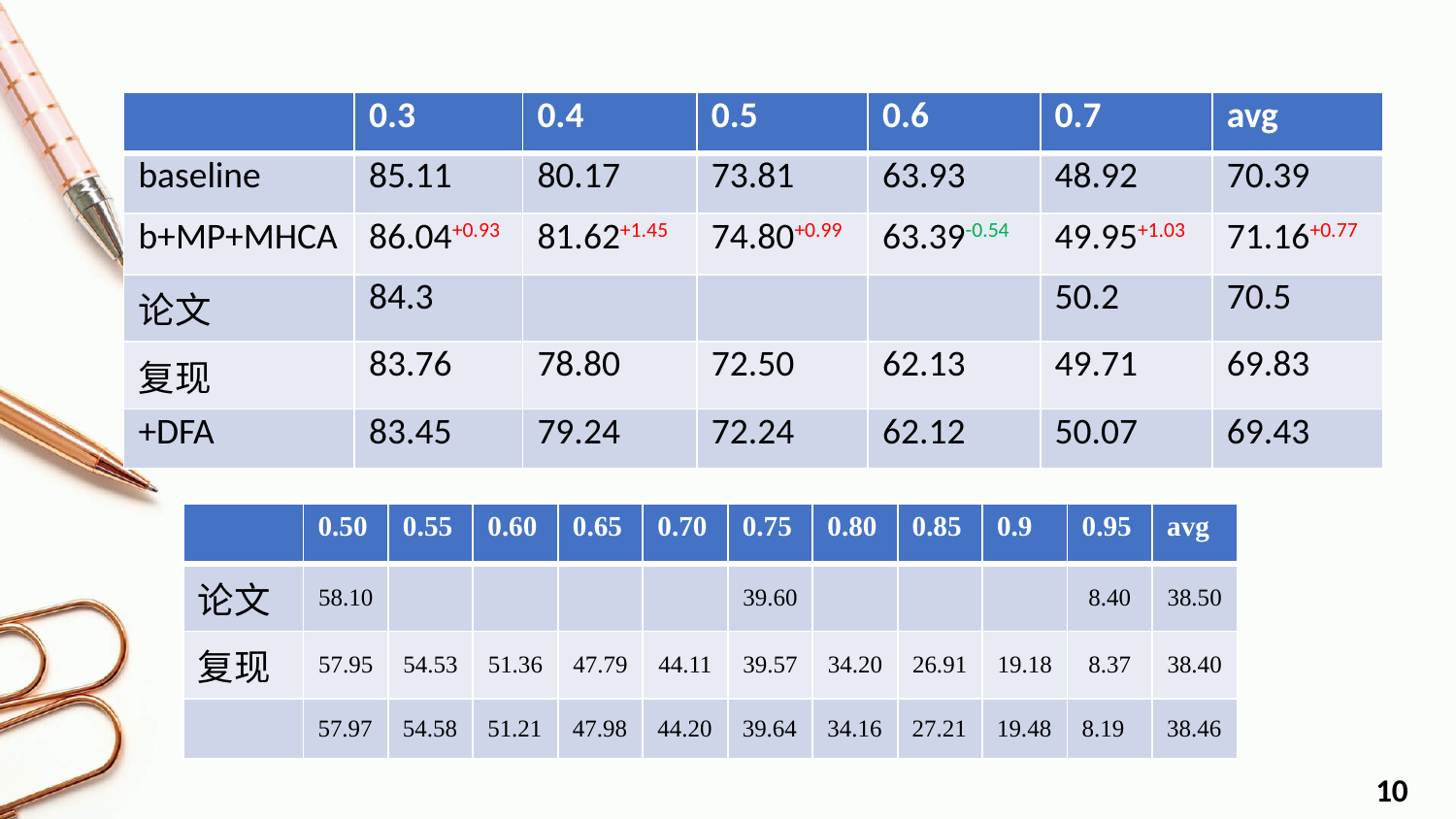

|  | 0.3 | 0.4 | 0.5 | 0.6 | 0.7 | avg |
| --- | --- | --- | --- | --- | --- | --- |
| baseline | 85.11 | 80.17 | 73.81 | 63.93 | 48.92 | 70.39 |
| b+MP+MHCA | 86.04+0.93 | 81.62+1.45 | 74.80+0.99 | 63.39-0.54 | 49.95+1.03 | 71.16+0.77 |
| 论文 | 84.3 |  |  |  | 50.2 | 70.5 |
| 复现 | 83.76 | 78.80 | 72.50 | 62.13 | 49.71 | 69.83 |
| +DFA | 83.45 | 79.24 | 72.24 | 62.12 | 50.07 | 69.43 |
|  | 0.50 | 0.55 | 0.60 | 0.65 | 0.70 | 0.75 | 0.80 | 0.85 | 0.9 | 0.95 | avg |
| --- | --- | --- | --- | --- | --- | --- | --- | --- | --- | --- | --- |
| 论文 | 58.10 |  |  |  |  | 39.60 |  |  |  | 8.40 | 38.50 |
| 复现 | 57.95 | 54.53 | 51.36 | 47.79 | 44.11 | 39.57 | 34.20 | 26.91 | 19.18 | 8.37 | 38.40 |
|  | 57.97 | 54.58 | 51.21 | 47.98 | 44.20 | 39.64 | 34.16 | 27.21 | 19.48 | 8.19 | 38.46 |
10